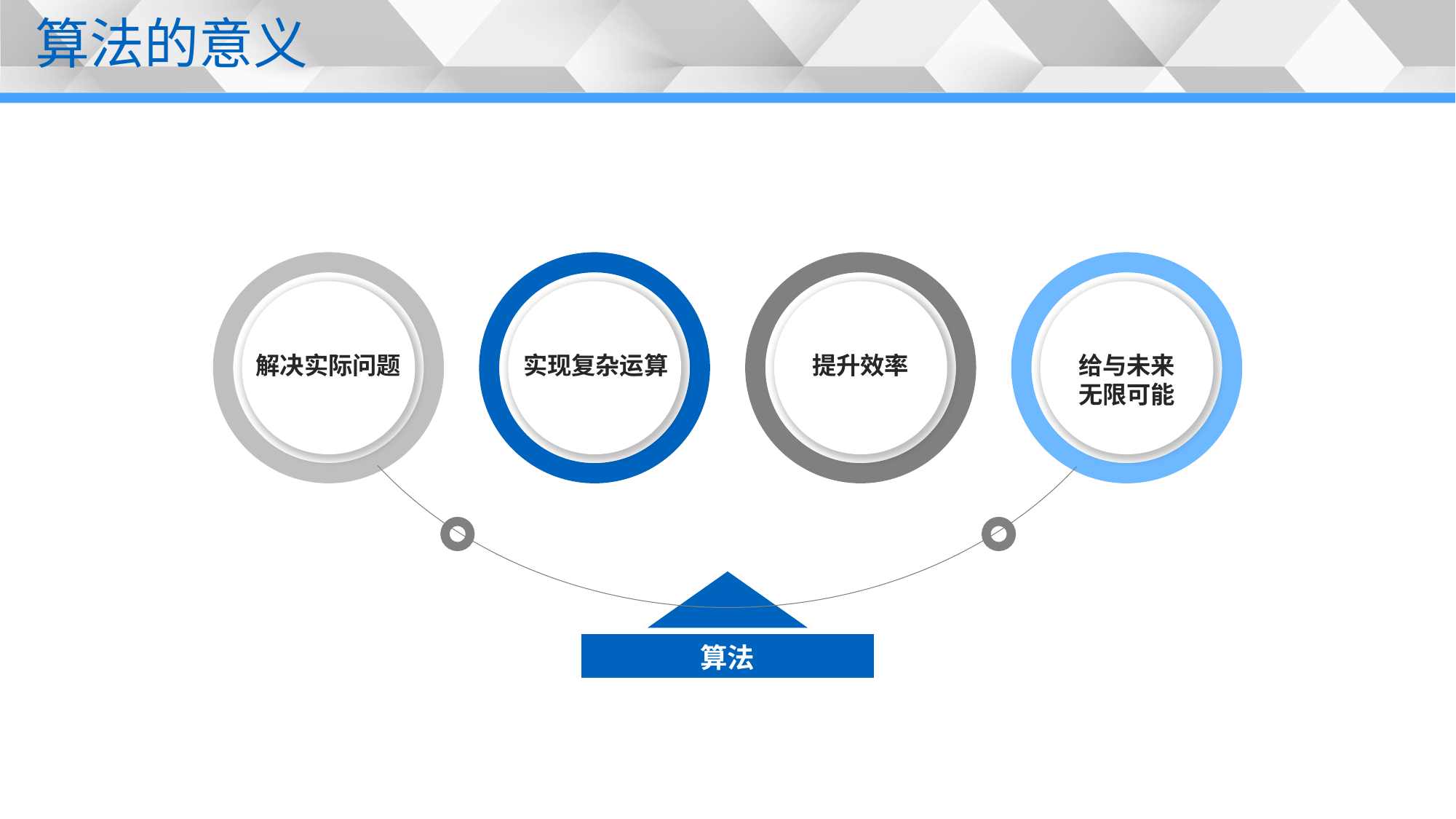

算法的意义

实现复杂运算
给与未来
无限可能
解决实际问题
提升效率

算法